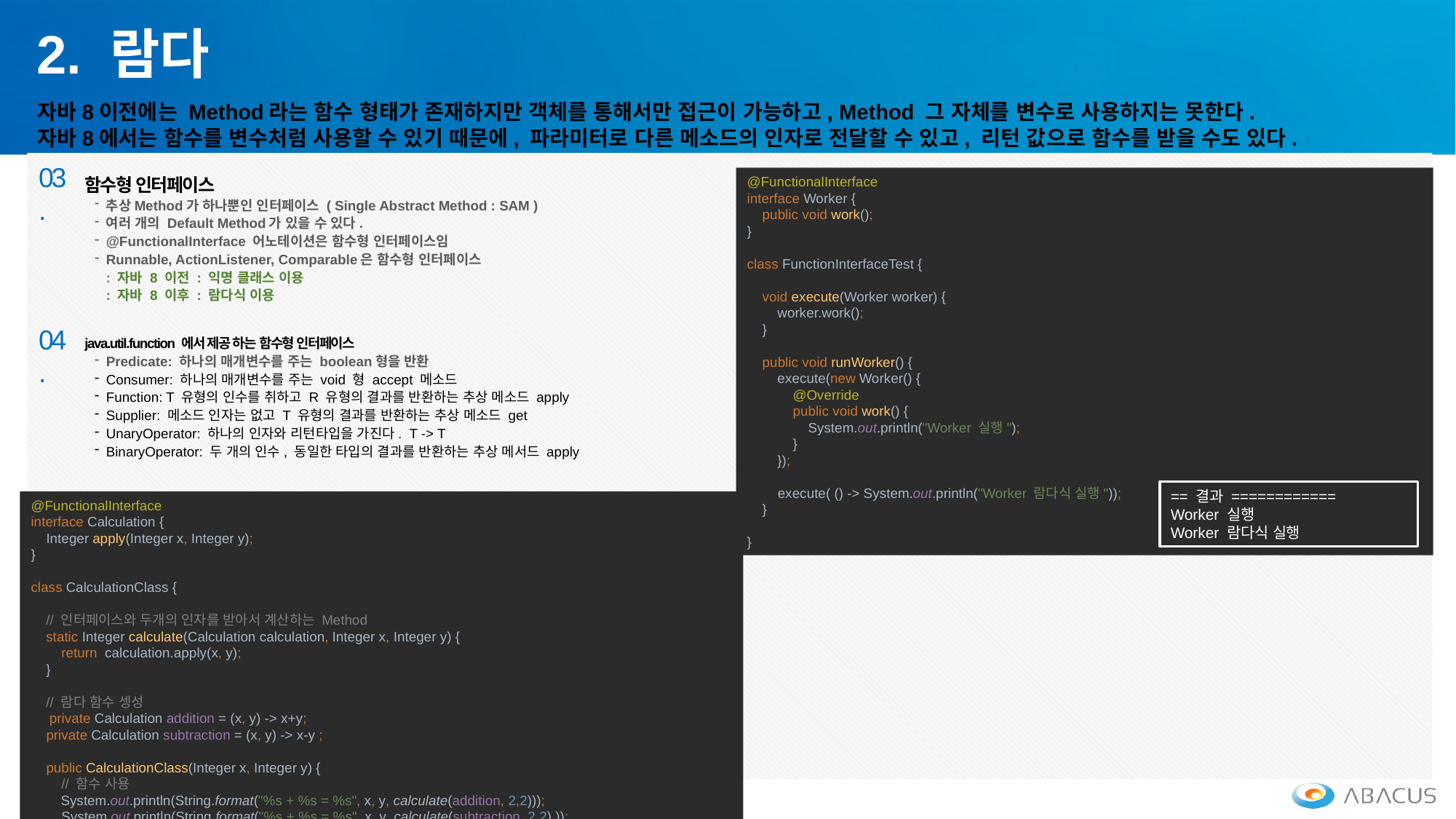

2. 람다
자바8이전에는 Method라는 함수 형태가 존재하지만 객체를 통해서만 접근이 가능하고, Method 그 자체를 변수로 사용하지는 못한다.
자바8에서는 함수를 변수처럼 사용할 수 있기 때문에, 파라미터로 다른 메소드의 인자로 전달할 수 있고, 리턴 값으로 함수를 받을 수도 있다.

03.
함수형 인터페이스
추상Method가 하나뿐인 인터페이스 ( Single Abstract Method : SAM )
여러 개의 Default Method가 있을 수 있다.
@FunctionalInterface 어노테이션은 함수형 인터페이스임
Runnable, ActionListener, Comparable은 함수형 인터페이스
: 자바 8 이전 : 익명 클래스 이용
: 자바 8 이후 : 람다식 이용
@FunctionalInterface
interface Worker {
    public void work();
}
class FunctionInterfaceTest {
    void execute(Worker worker) {
        worker.work();
    }
    public void runWorker() {
        execute(new Worker() {
            @Override
            public void work() {
                System.out.println("Worker 실행");
            }
        });
        execute( () -> System.out.println("Worker 람다식 실행"));
    }
}
04.
java.util.function 에서 제공 하는 함수형 인터페이스
Predicate: 하나의 매개변수를 주는 boolean형을 반환
Consumer: 하나의 매개변수를 주는 void 형 accept 메소드
Function: T 유형의 인수를 취하고 R 유형의 결과를 반환하는 추상 메소드 apply
Supplier: 메소드 인자는 없고 T 유형의 결과를 반환하는 추상 메소드 get
UnaryOperator: 하나의 인자와 리턴타입을 가진다.  T -> T
BinaryOperator: 두 개의 인수, 동일한 타입의 결과를 반환하는 추상 메서드 apply
== 결과 ============
Worker 실행
Worker 람다식 실행
@FunctionalInterface
interface Calculation {
    Integer apply(Integer x, Integer y);
}
class CalculationClass {
    // 인터페이스와 두개의 인자를 받아서 계산하는 Method
    static Integer calculate(Calculation calculation, Integer x, Integer y) {
        return  calculation.apply(x, y);
    }
    // 람다 함수 셍성
    private Calculation addition = (x, y) -> x+y;
    private Calculation subtraction = (x, y) -> x-y ;
    public CalculationClass(Integer x, Integer y) {
        // 함수 사용
       System.out.println(String.format("%s + %s = %s", x, y, calculate(addition, 2,2)));
        System.out.println(String.format("%s + %s = %s", x, y, calculate(subtraction, 2,2) ));
    }
}